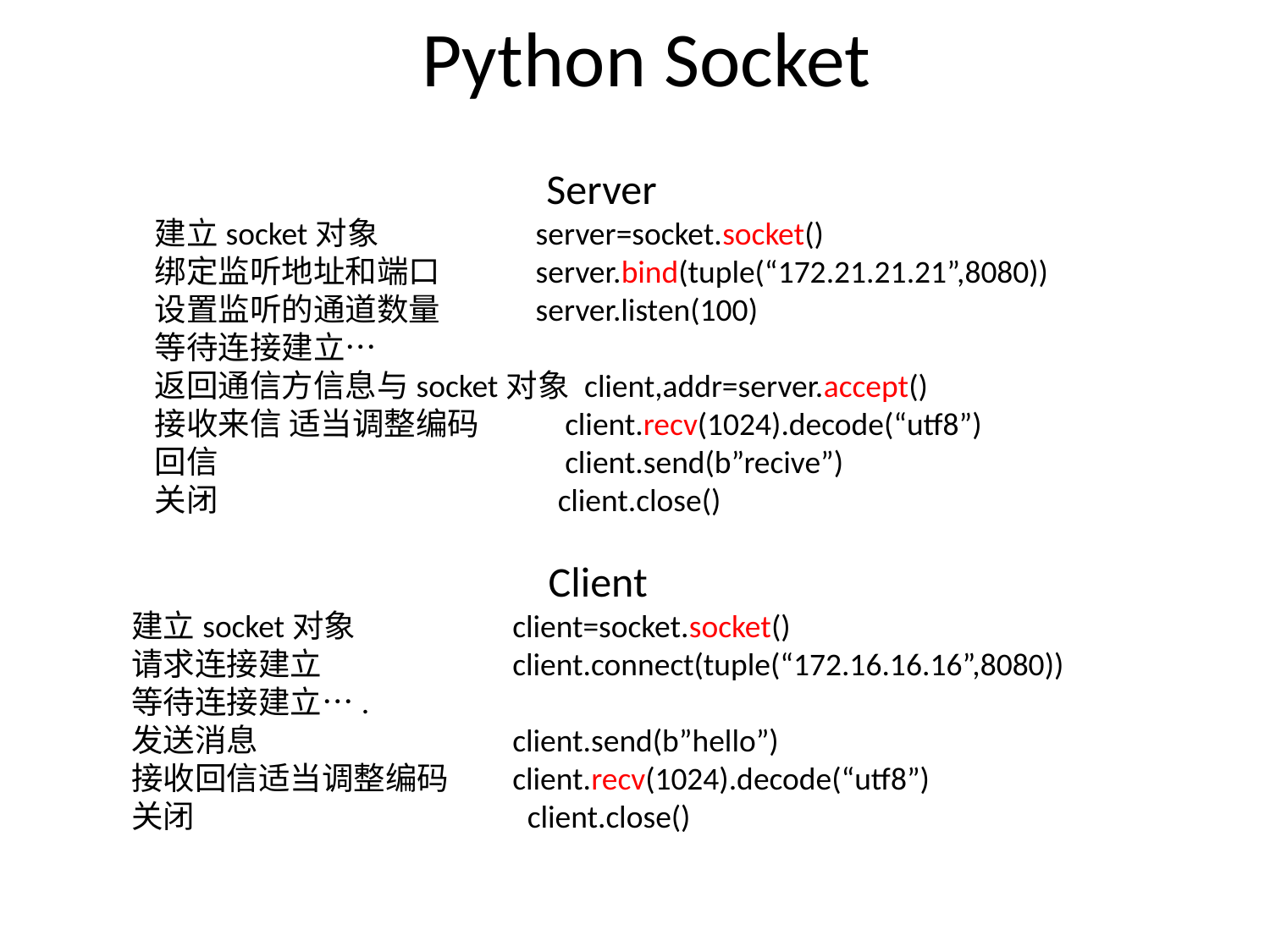

# Python Socket
Server
建立socket对象 		server=socket.socket()
绑定监听地址和端口	server.bind(tuple(“172.21.21.21”,8080))
设置监听的通道数量	server.listen(100)
等待连接建立…
返回通信方信息与socket对象 client,addr=server.accept()
接收来信 适当调整编码	   client.recv(1024).decode(“utf8”)
回信			   client.send(b”recive”)
关闭			  client.close()
Client
建立socket对象 		client=socket.socket()
请求连接建立		client.connect(tuple(“172.16.16.16”,8080))
等待连接建立….
发送消息		client.send(b”hello”)
接收回信适当调整编码	client.recv(1024).decode(“utf8”)
关闭			 client.close()